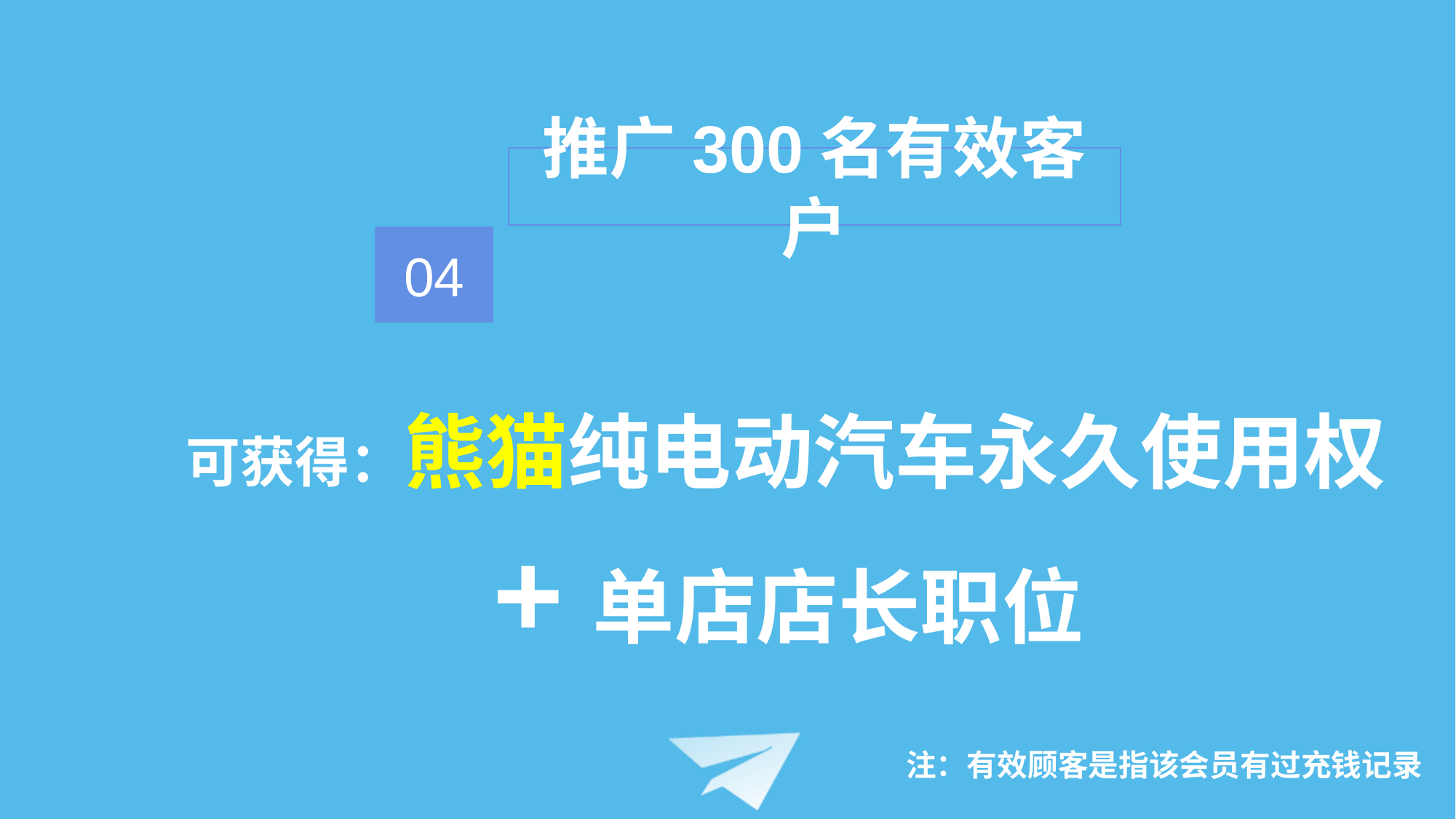

可获得：熊猫纯电动汽车永久使用权
推广300名有效客户
04
+单店店长职位

注：有效顾客是指该会员有过充钱记录